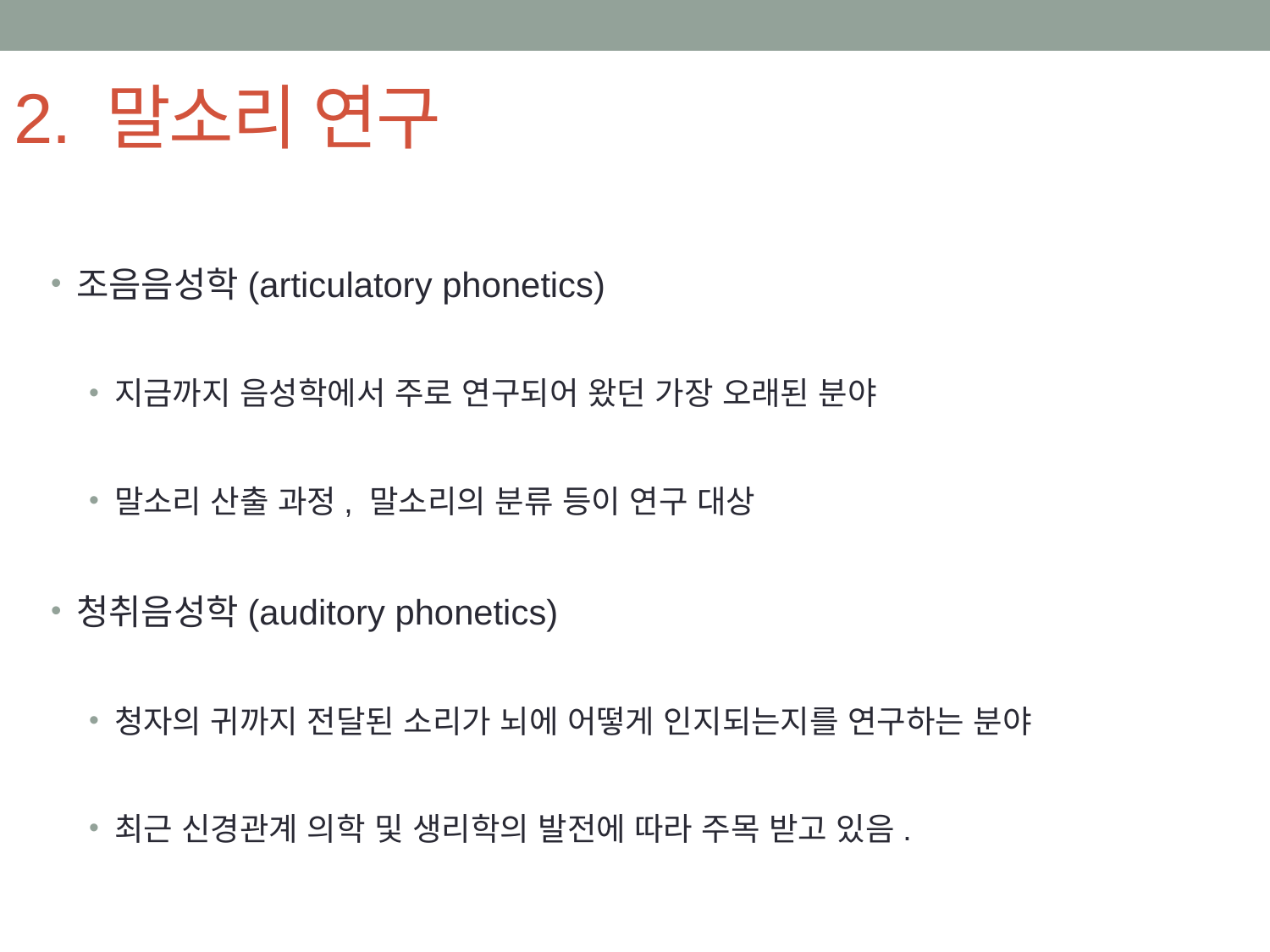

# 2. 말소리 연구

조음음성학(articulatory phonetics)

지금까지 음성학에서 주로 연구되어 왔던 가장 오래된 분야

말소리 산출 과정, 말소리의 분류 등이 연구 대상

청취음성학(auditory phonetics)

청자의 귀까지 전달된 소리가 뇌에 어떻게 인지되는지를 연구하는 분야

최근 신경관계 의학 및 생리학의 발전에 따라 주목 받고 있음.